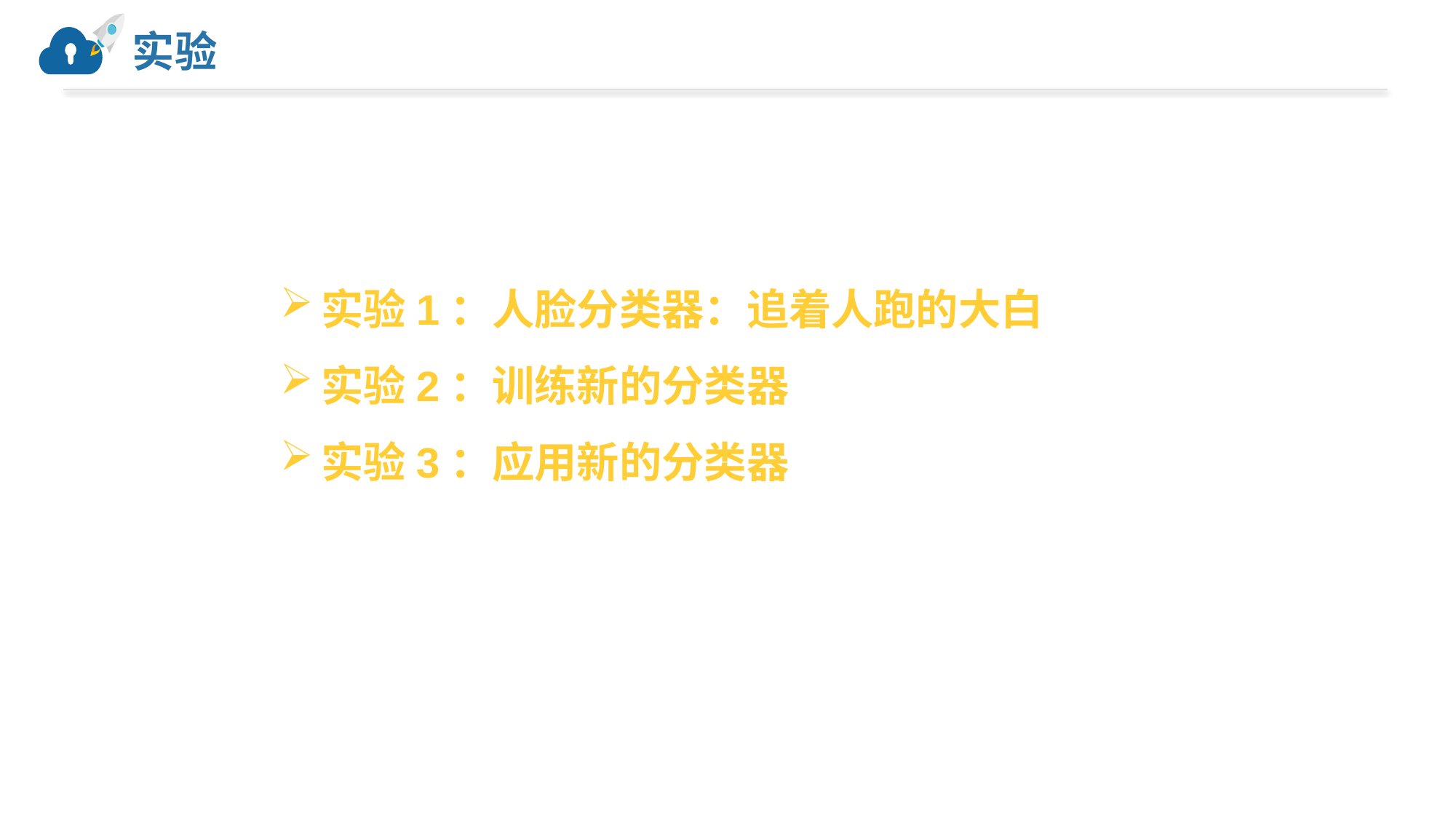

# 实验
实验1：人脸分类器：追着人跑的大白
实验2：训练新的分类器
实验3：应用新的分类器